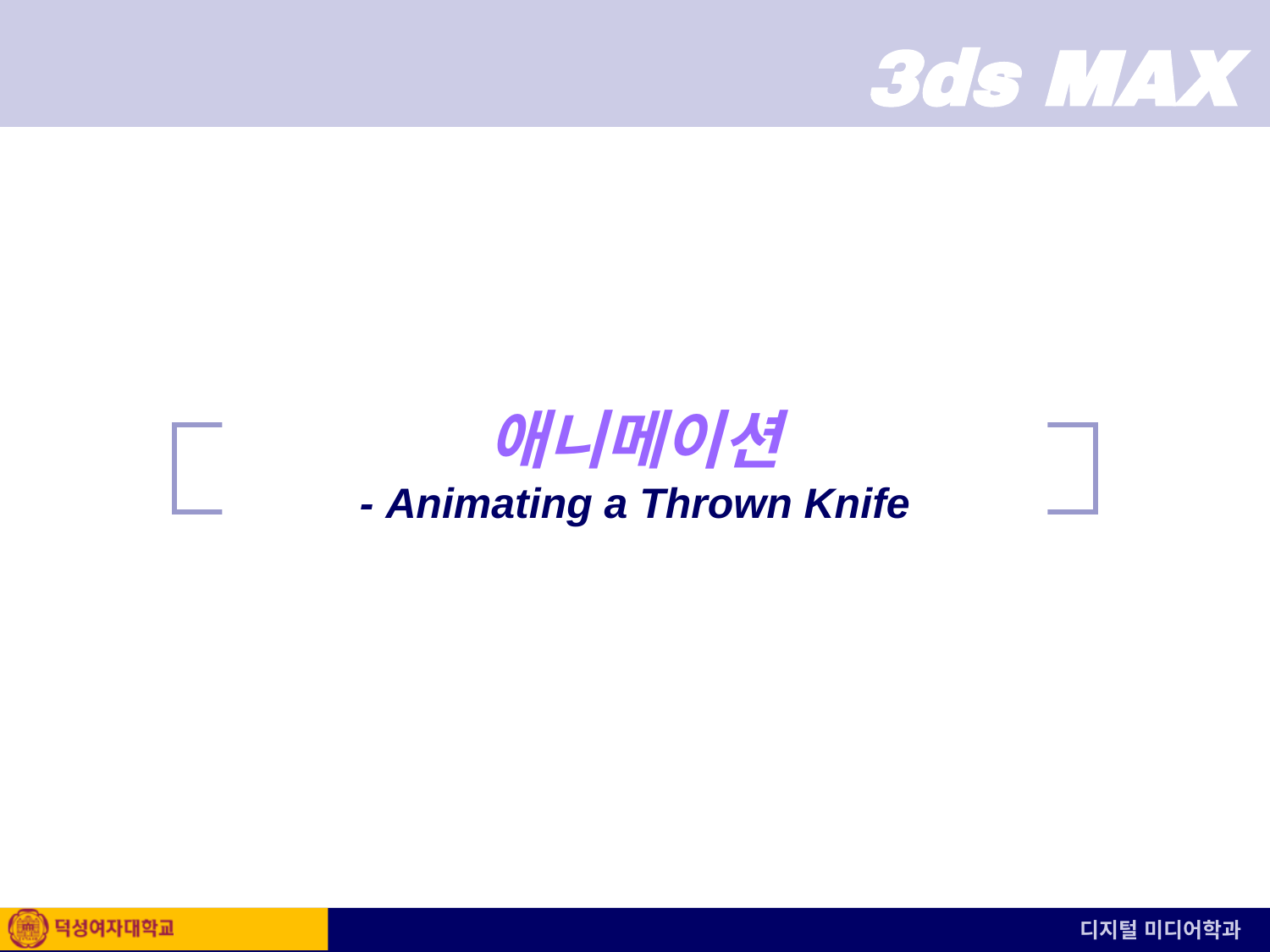

# 애니메이션 - Animating a Thrown Knife